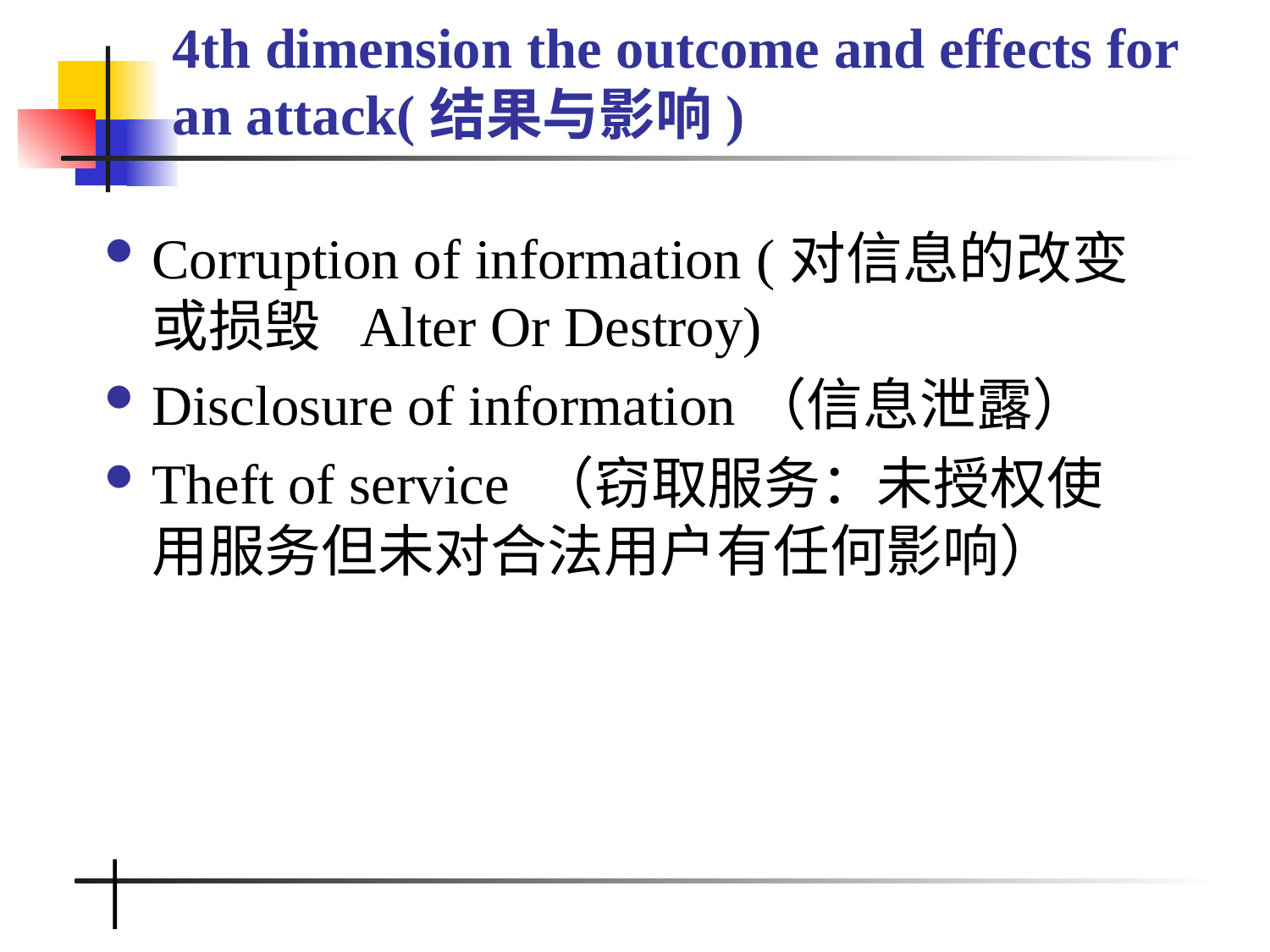

# 4th dimension the outcome and effects for an attack(结果与影响)
Corruption of information (对信息的改变或损毁  Alter Or Destroy)
Disclosure of information（信息泄露）
Theft of service （窃取服务：未授权使用服务但未对合法用户有任何影响）